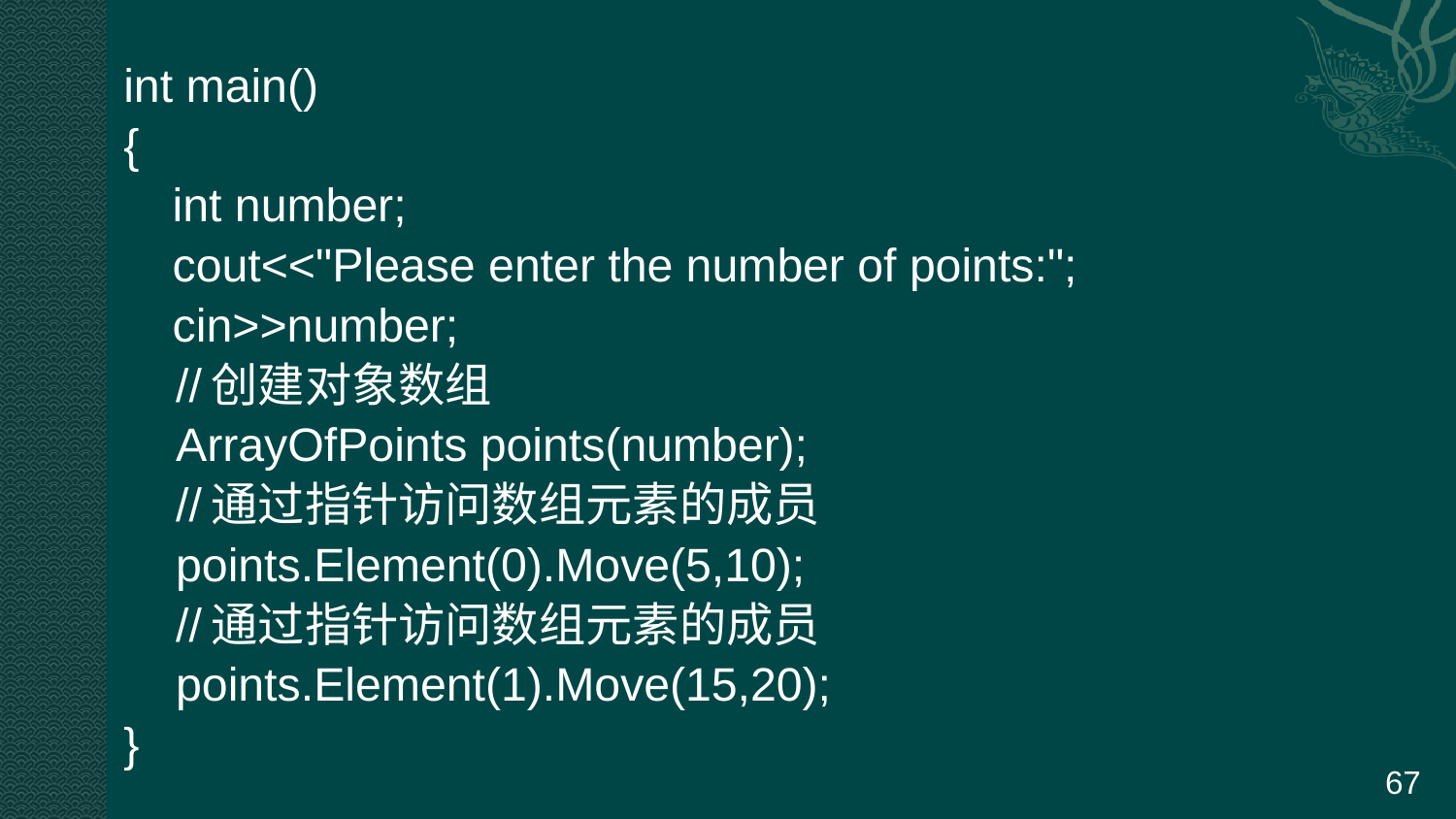

int main()
{
	int number;
	cout<<"Please enter the number of points:";
	cin>>number;
    //创建对象数组
    ArrayOfPoints points(number);
    //通过指针访问数组元素的成员
    points.Element(0).Move(5,10);
    //通过指针访问数组元素的成员
    points.Element(1).Move(15,20);
}
67